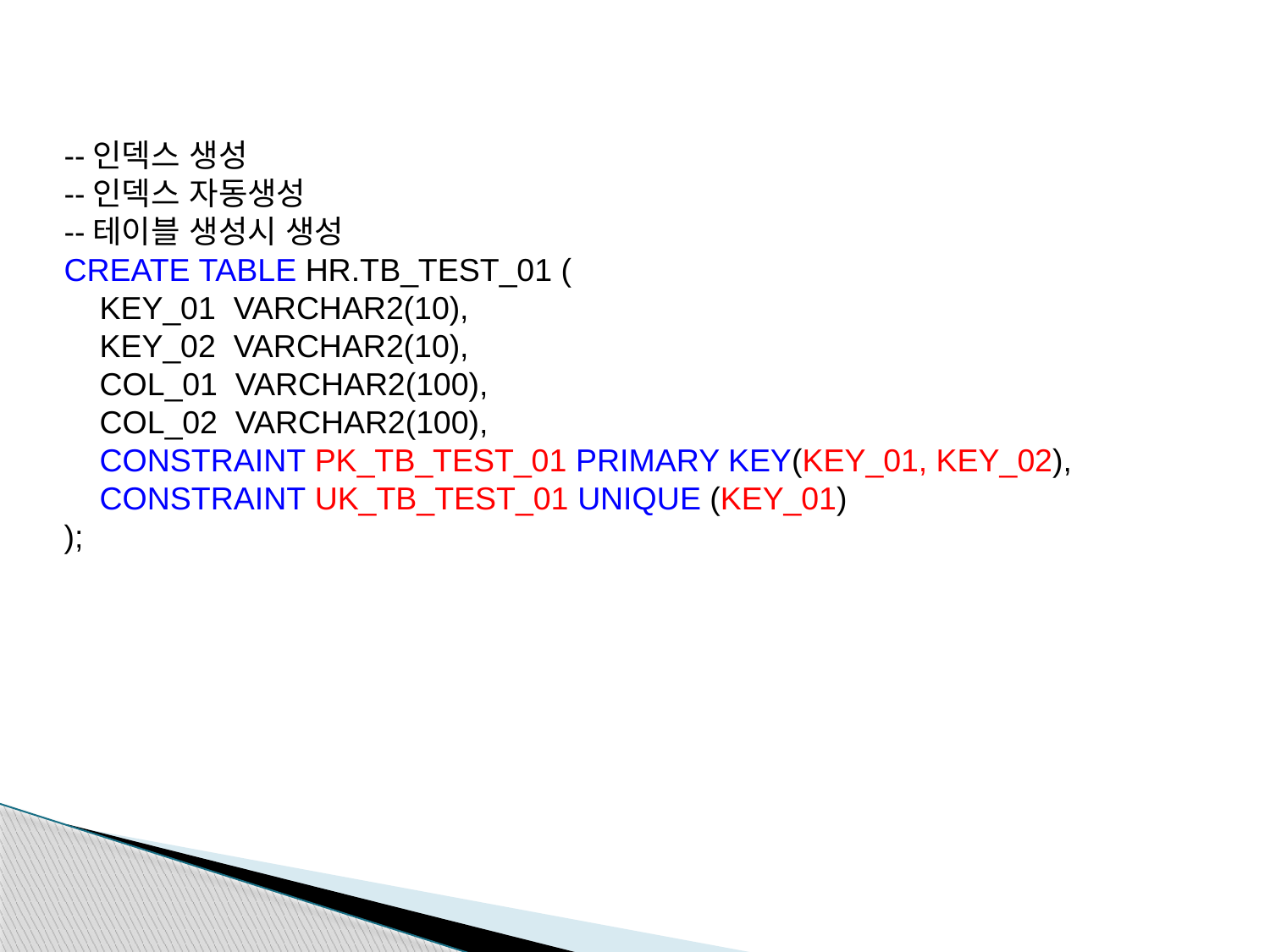

--인덱스 생성
--인덱스 자동생성
--테이블 생성시 생성
CREATE TABLE HR.TB_TEST_01 (
    KEY_01  VARCHAR2(10),
    KEY_02  VARCHAR2(10),
    COL_01  VARCHAR2(100),
    COL_02  VARCHAR2(100),
    CONSTRAINT PK_TB_TEST_01 PRIMARY KEY(KEY_01, KEY_02),
    CONSTRAINT UK_TB_TEST_01 UNIQUE (KEY_01)
);